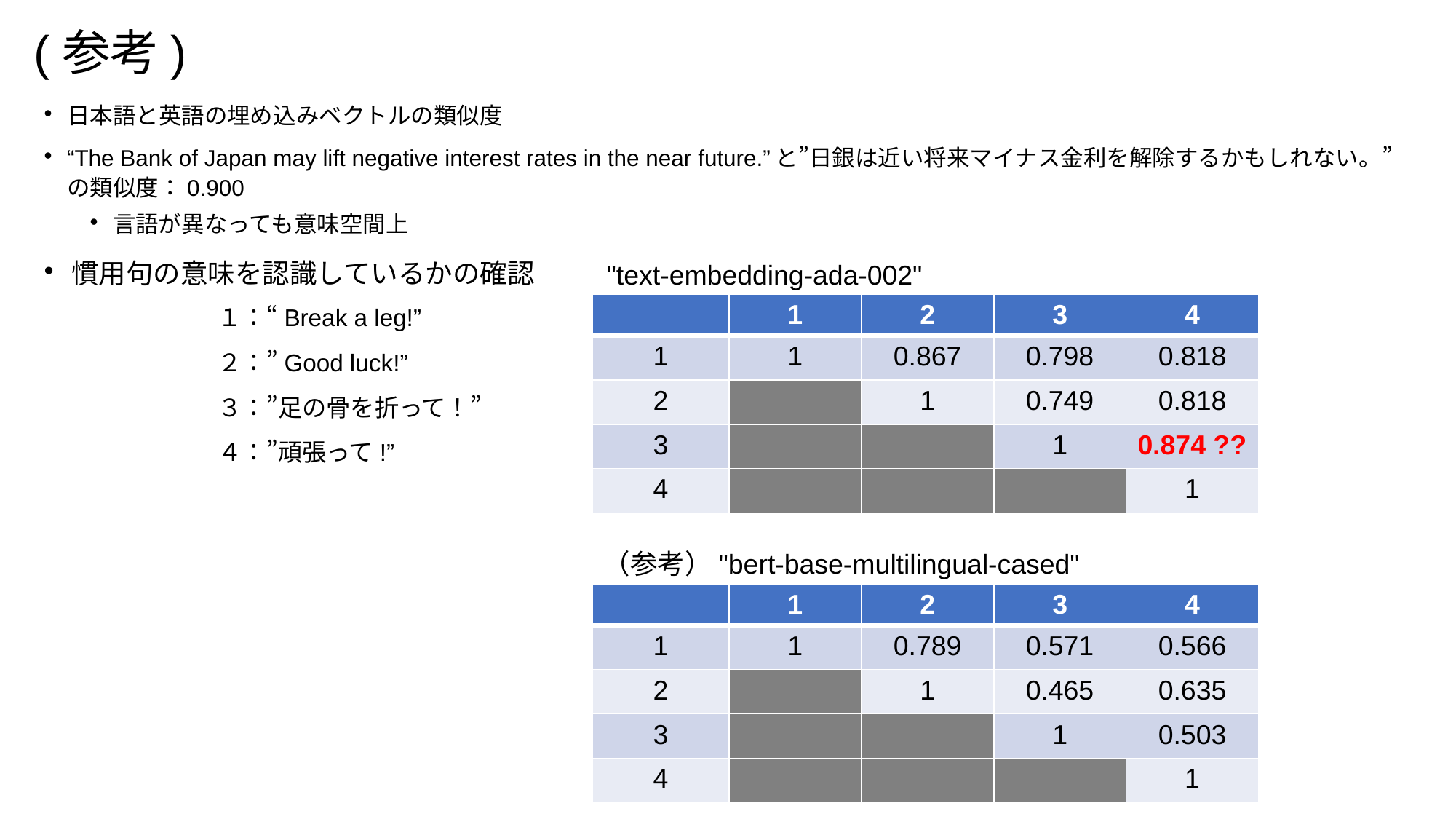

# (参考)
日本語と英語の埋め込みベクトルの類似度
“The Bank of Japan may lift negative interest rates in the near future.”と”日銀は近い将来マイナス金利を解除するかもしれない。”の類似度：0.900
言語が異なっても意味空間上
慣用句の意味を認識しているかの確認
"text-embedding-ada-002"
|  | 1 | 2 | 3 | 4 |
| --- | --- | --- | --- | --- |
| 1 | 1 | 0.867 | 0.798 | 0.818 |
| 2 |  | 1 | 0.749 | 0.818 |
| 3 |  |  | 1 | 0.874 ?? |
| 4 |  |  |  | 1 |
１：“Break a leg!”
２：”Good luck!”
３：”足の骨を折って！”
４：”頑張って!”
（参考）"bert-base-multilingual-cased"
|  | 1 | 2 | 3 | 4 |
| --- | --- | --- | --- | --- |
| 1 | 1 | 0.789 | 0.571 | 0.566 |
| 2 |  | 1 | 0.465 | 0.635 |
| 3 |  |  | 1 | 0.503 |
| 4 |  |  |  | 1 |